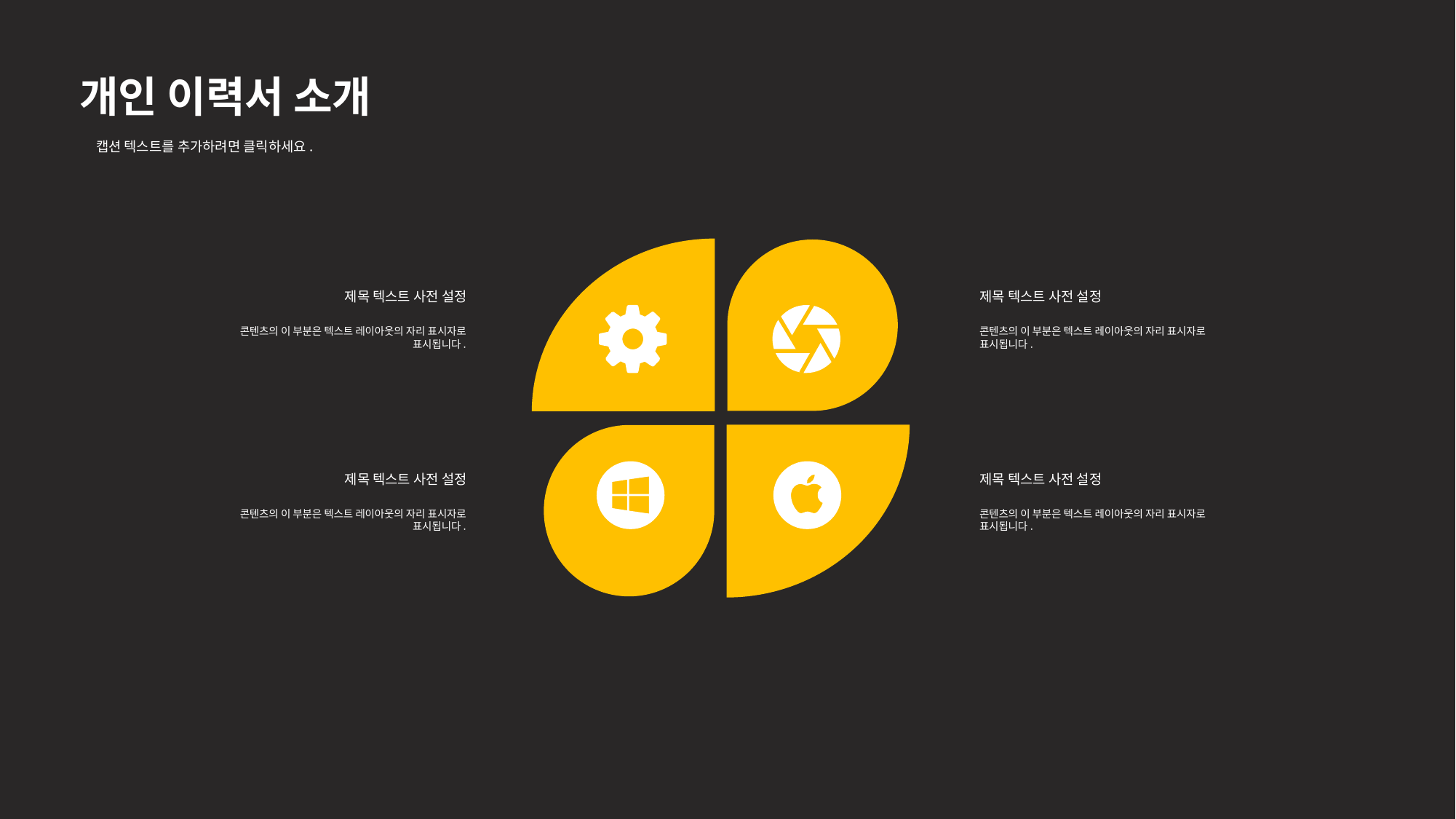

개인 이력서 소개
캡션 텍스트를 추가하려면 클릭하세요.

제목 텍스트 사전 설정
콘텐츠의 이 부분은 텍스트 레이아웃의 자리 표시자로 표시됩니다.
제목 텍스트 사전 설정
콘텐츠의 이 부분은 텍스트 레이아웃의 자리 표시자로 표시됩니다.

제목 텍스트 사전 설정
콘텐츠의 이 부분은 텍스트 레이아웃의 자리 표시자로 표시됩니다.
제목 텍스트 사전 설정
콘텐츠의 이 부분은 텍스트 레이아웃의 자리 표시자로 표시됩니다.